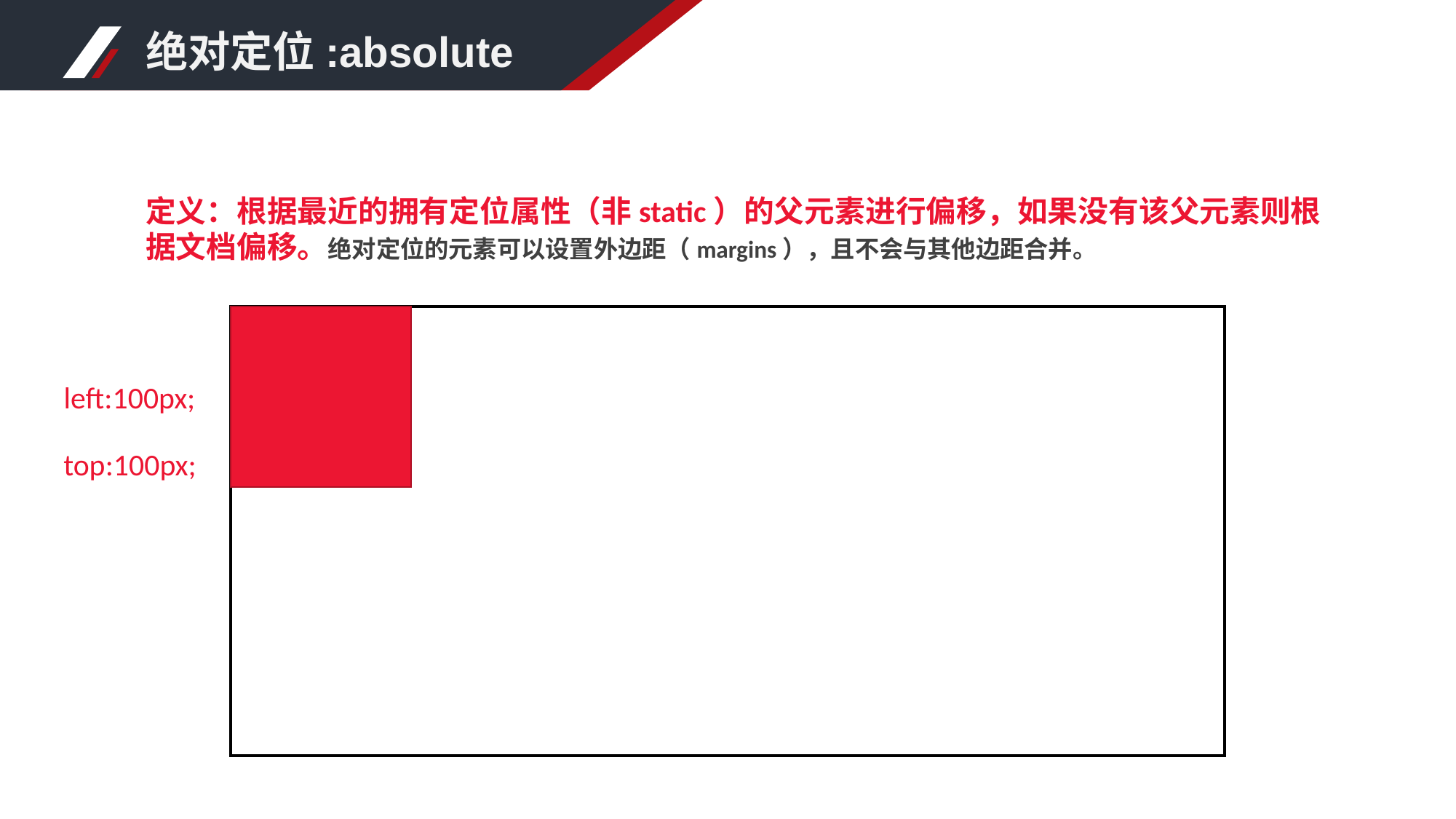

绝对定位:absolute
定义：根据最近的拥有定位属性（非static）的父元素进行偏移，如果没有该父元素则根据文档偏移。绝对定位的元素可以设置外边距（margins），且不会与其他边距合并。

left:100px;
top:100px;
延迟付